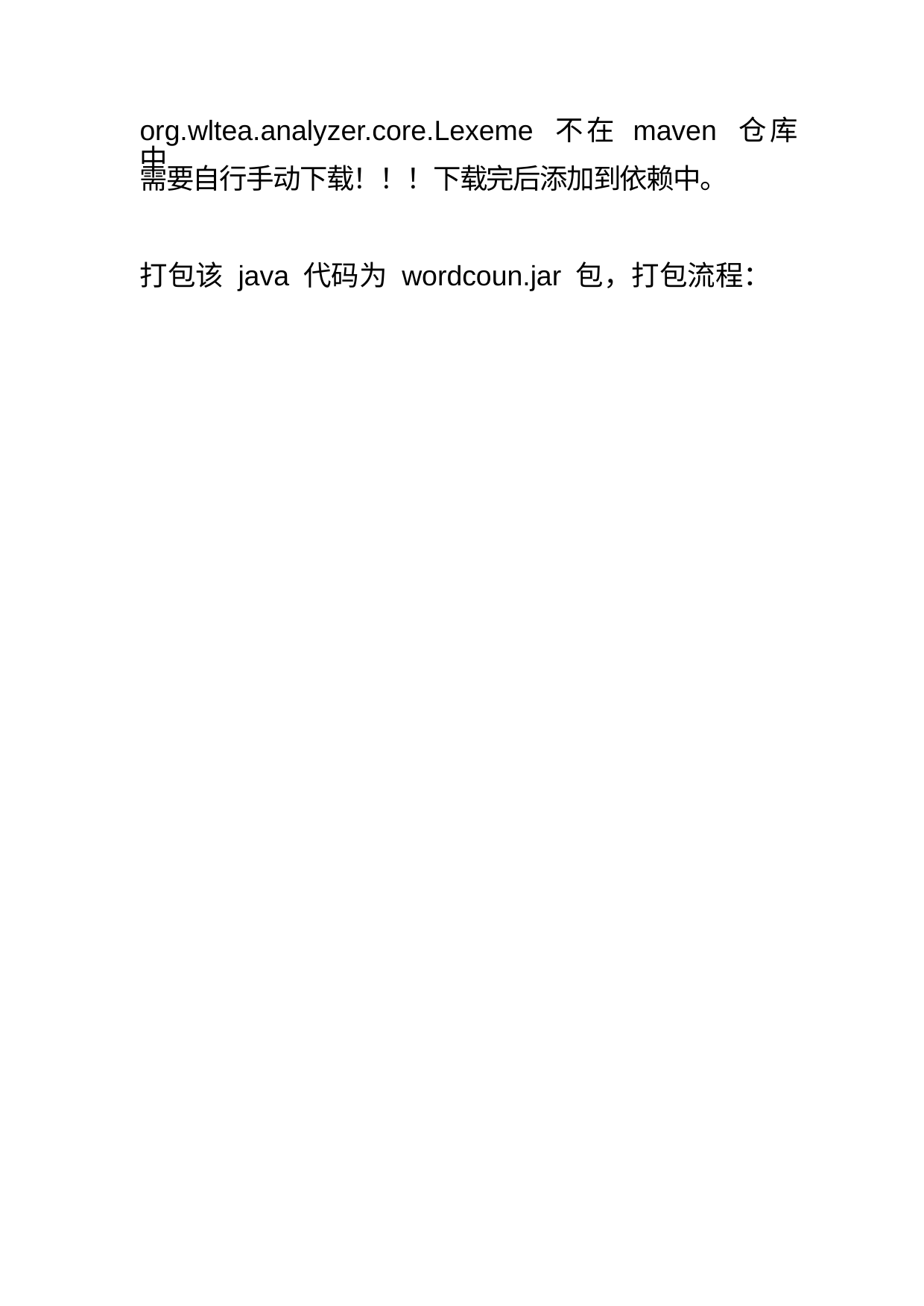

org.wltea.analyzer.core.Lexeme 不在 maven 仓库中
需要自行手动下载！！！下载完后添加到依赖中。
打包该 java 代码为 wordcoun.jar 包，打包流程：